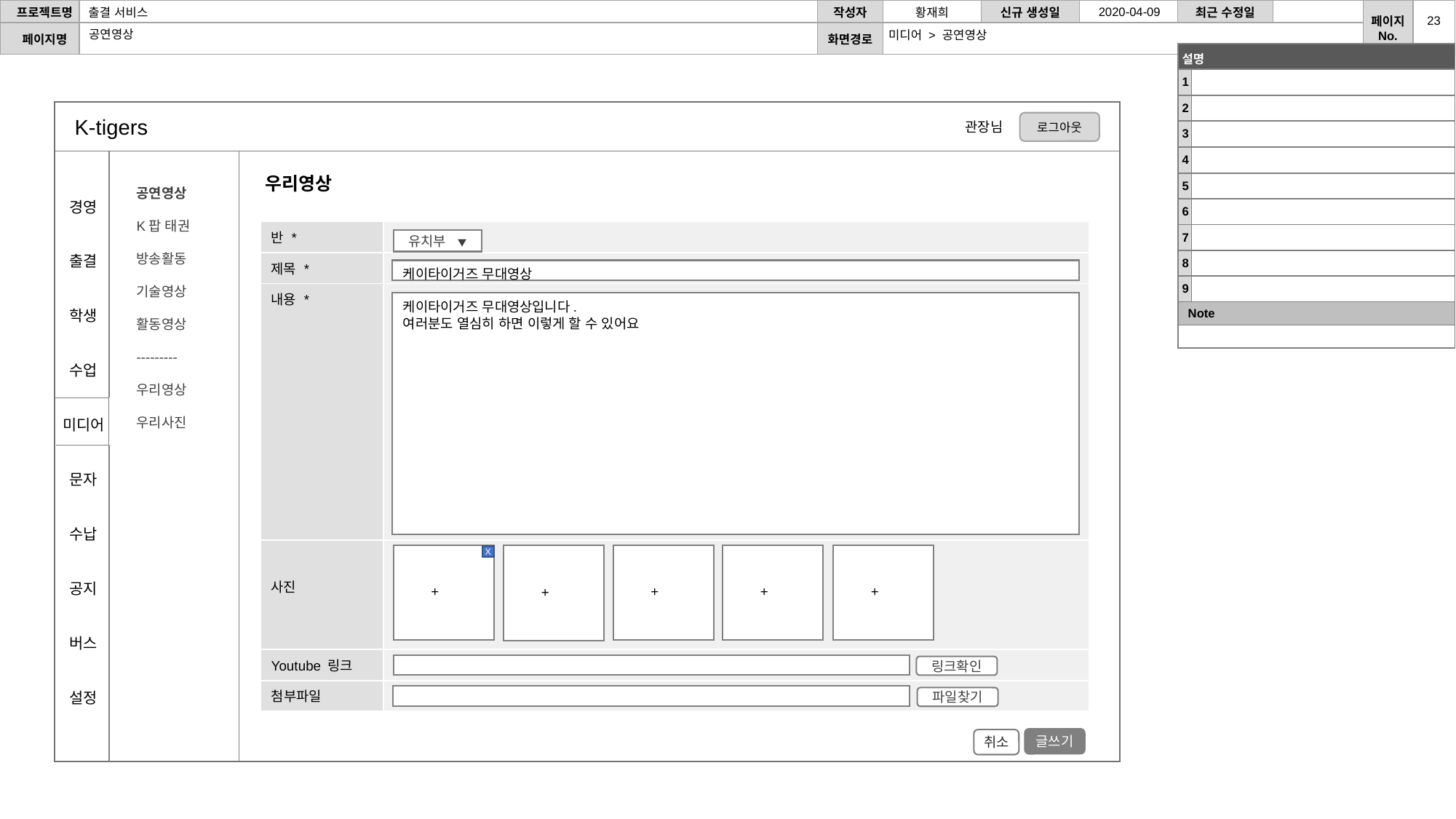

2020-04-09
23
공연영상
미디어 > 공연영상
| 설명 |  |
| --- | --- |
| 1 |  |
| 2 |  |
| 3 |  |
| 4 |  |
| 5 |  |
| 6 |  |
| 7 |  |
| 8 |  |
| 9 |  |
| Note |  |
|  |  |

K-tigers
로그아웃
관장님
우리영상
공연영상

K팝 태권

방송활동

기술영상

활동영상

---------

우리영상

우리사진

경영

출결

학생

수업

미디어

문자

수납

공지

버스

설정

| 반 \* |  |
| --- | --- |
| 제목 \* |  |
| 내용 \* |  |
| 사진 |  |
| Youtube 링크 |  |
| 첨부파일 |  |
유치부   ▼
케이타이거즈 무대영상
케이타이거즈 무대영상입니다.
여러분도 열심히 하면 이렇게 할 수 있어요

       +

       +

       +

       +

       +
X

링크확인

파일찾기
글쓰기
취소